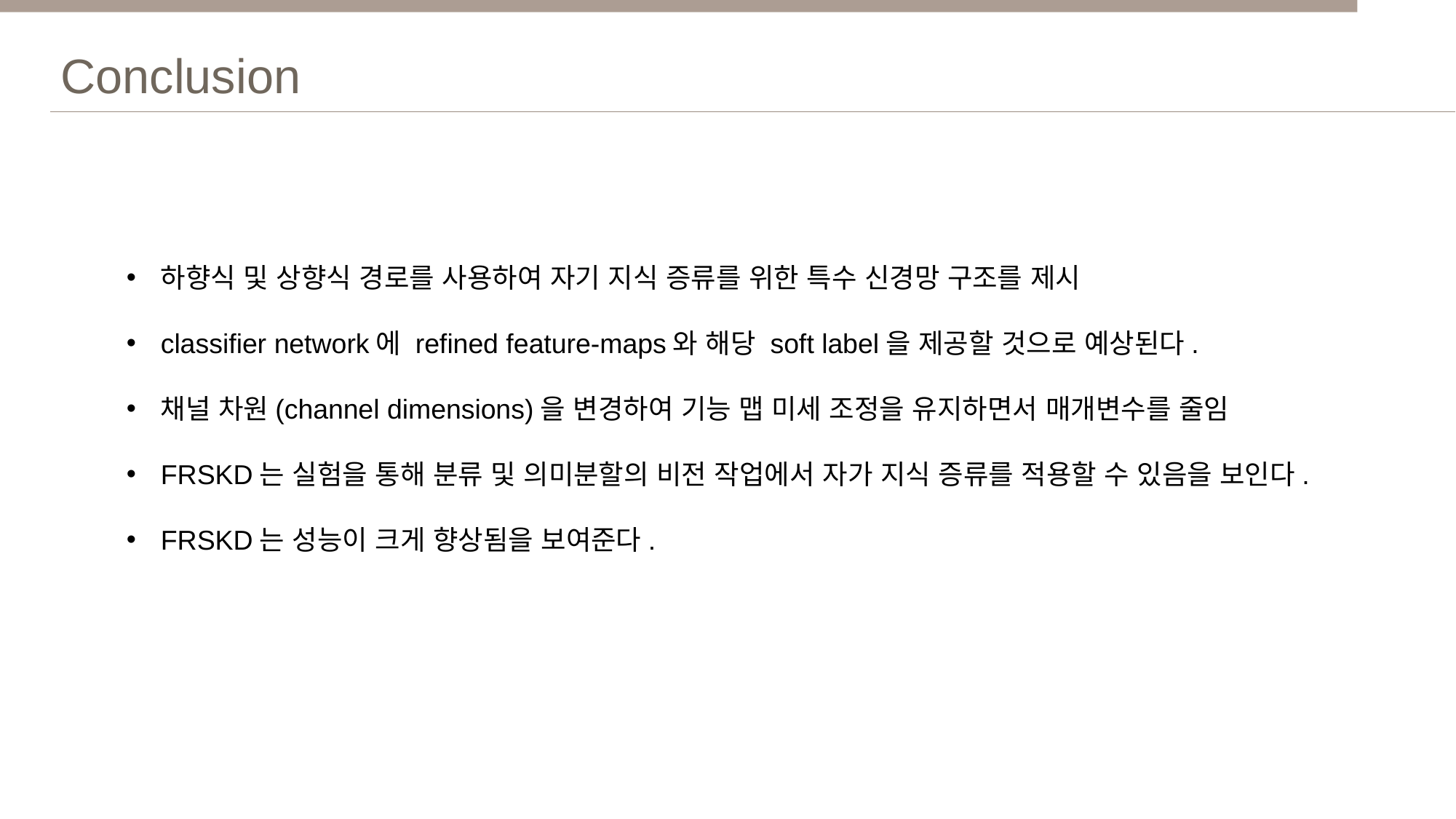

Conclusion
하향식 및 상향식 경로를 사용하여 자기 지식 증류를 위한 특수 신경망 구조를 제시

classifier network에 refined feature-maps와 해당 soft label을 제공할 것으로 예상된다.

채널 차원(channel dimensions)을 변경하여 기능 맵 미세 조정을 유지하면서 매개변수를 줄임

FRSKD는 실험을 통해 분류 및 의미분할의 비전 작업에서 자가 지식 증류를 적용할 수 있음을 보인다.

FRSKD는 성능이 크게 향상됨을 보여준다.